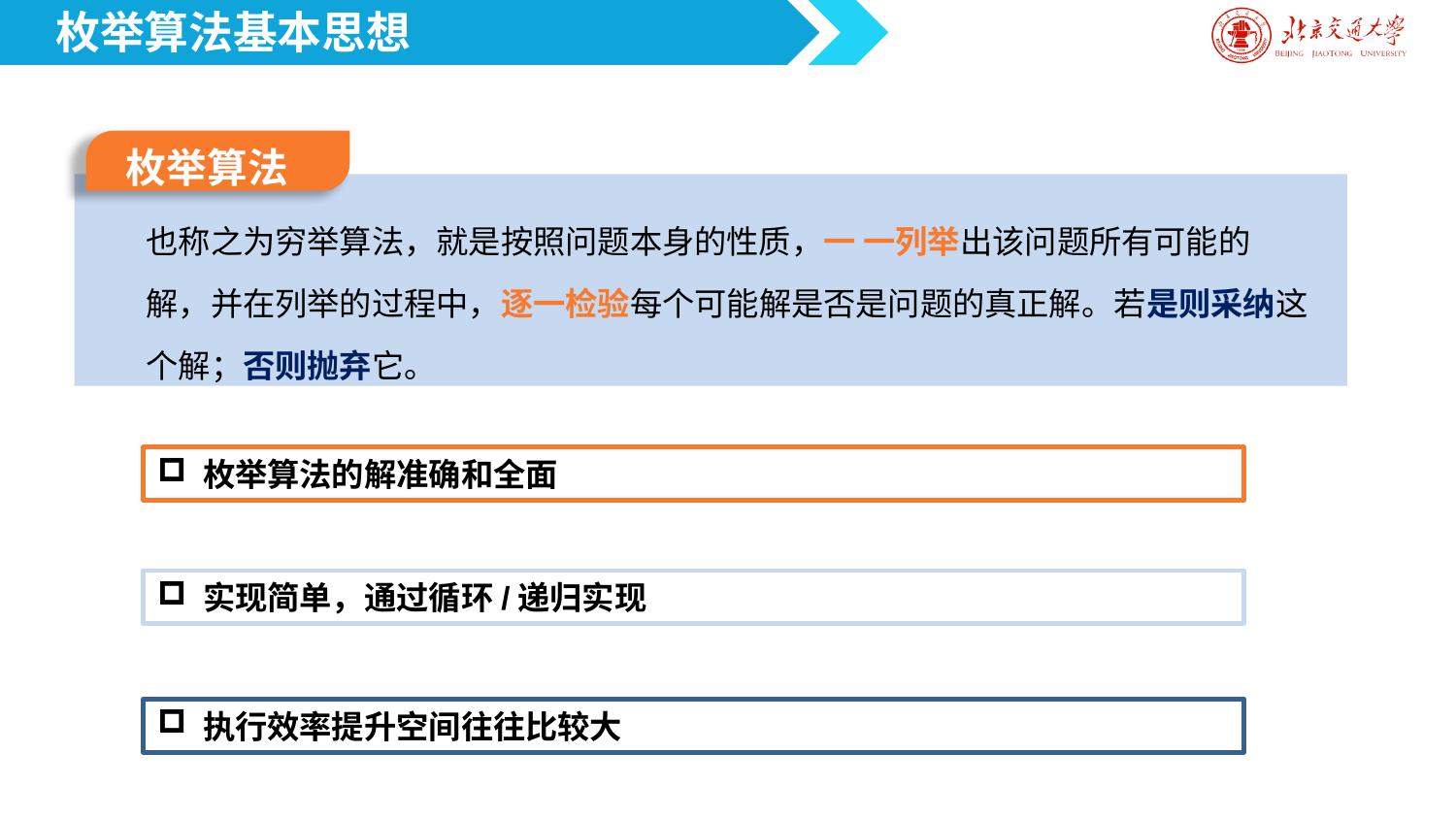

枚举算法基本思想
枚举算法

也称之为穷举算法，就是按照问题本身的性质，一 一列举出该问题所有可能的解，并在列举的过程中，逐一检验每个可能解是否是问题的真正解。若是则采纳这个解；否则抛弃它。
枚举算法的解准确和全面
实现简单，通过循环/递归实现
执行效率提升空间往往比较大